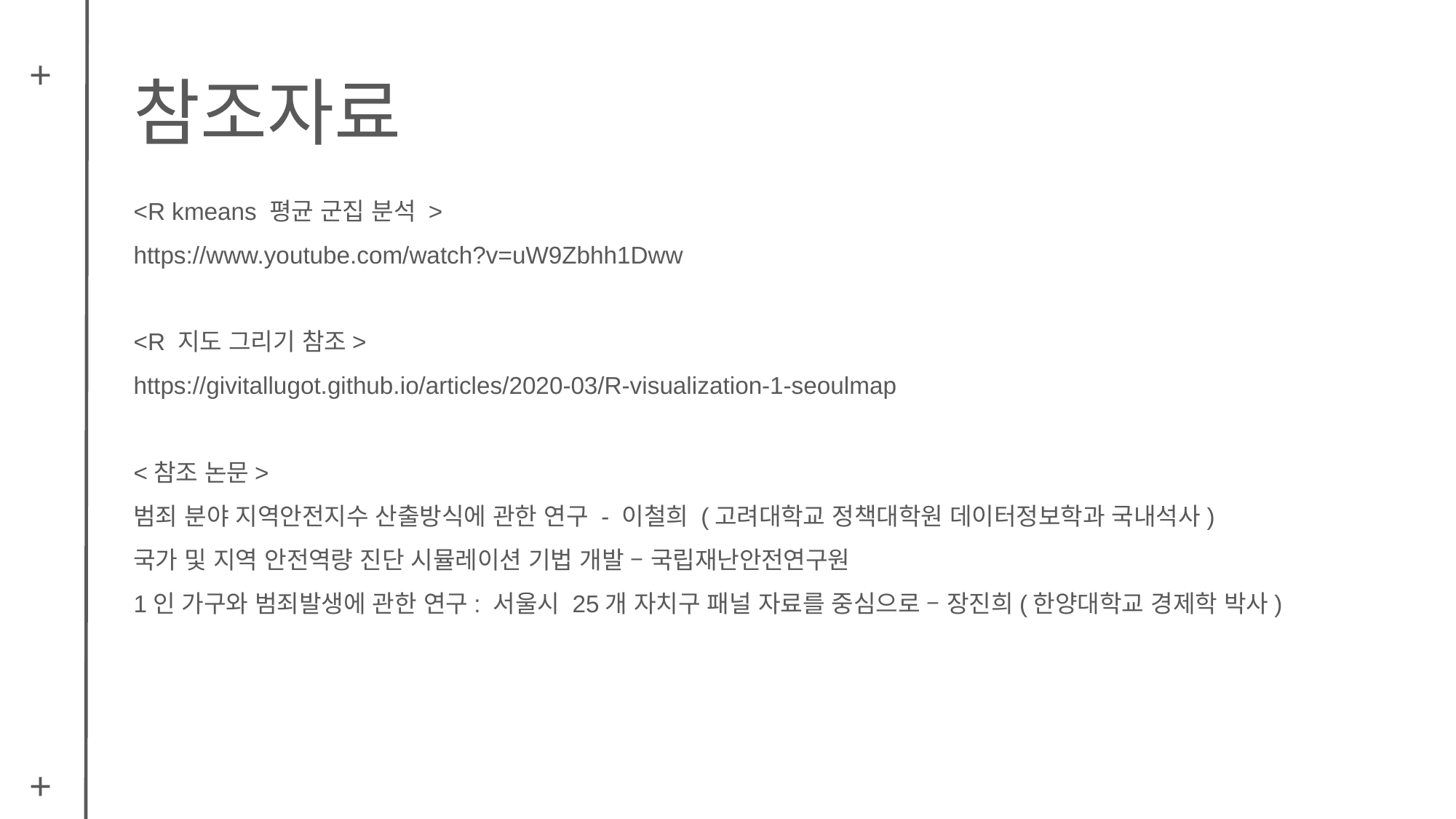

+
+
# 참조자료
<R kmeans 평균 군집 분석 >
https://www.youtube.com/watch?v=uW9Zbhh1Dww

<R 지도 그리기 참조>
https://givitallugot.github.io/articles/2020-03/R-visualization-1-seoulmap

<참조 논문>
범죄 분야 지역안전지수 산출방식에 관한 연구 - 이철희 (고려대학교 정책대학원 데이터정보학과 국내석사)
국가 및 지역 안전역량 진단 시뮬레이션 기법 개발 – 국립재난안전연구원
1인 가구와 범죄발생에 관한 연구: 서울시 25개 자치구 패널 자료를 중심으로 – 장진희(한양대학교 경제학 박사)